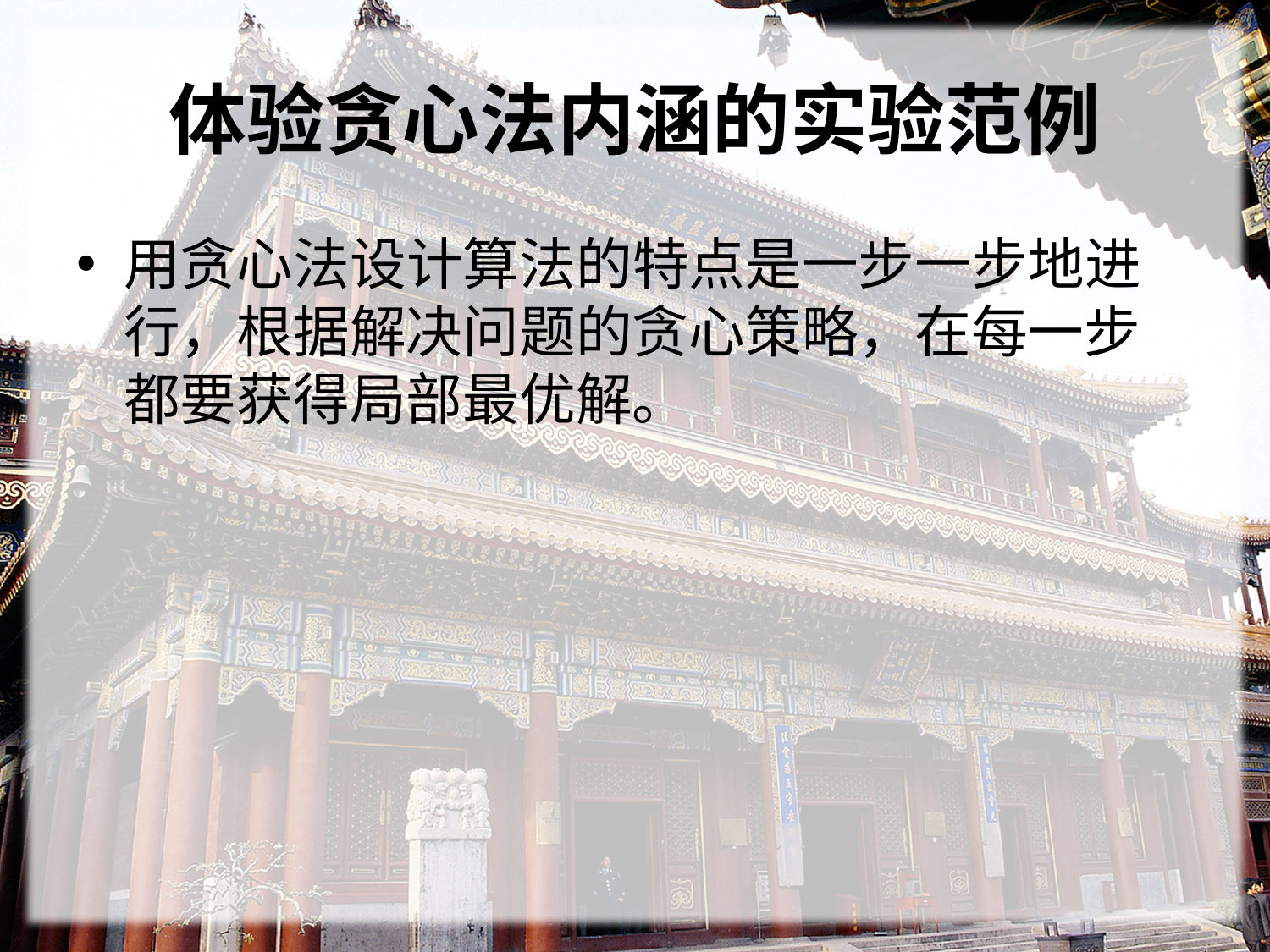

# 体验贪心法内涵的实验范例
用贪心法设计算法的特点是一步一步地进行，根据解决问题的贪心策略，在每一步都要获得局部最优解。